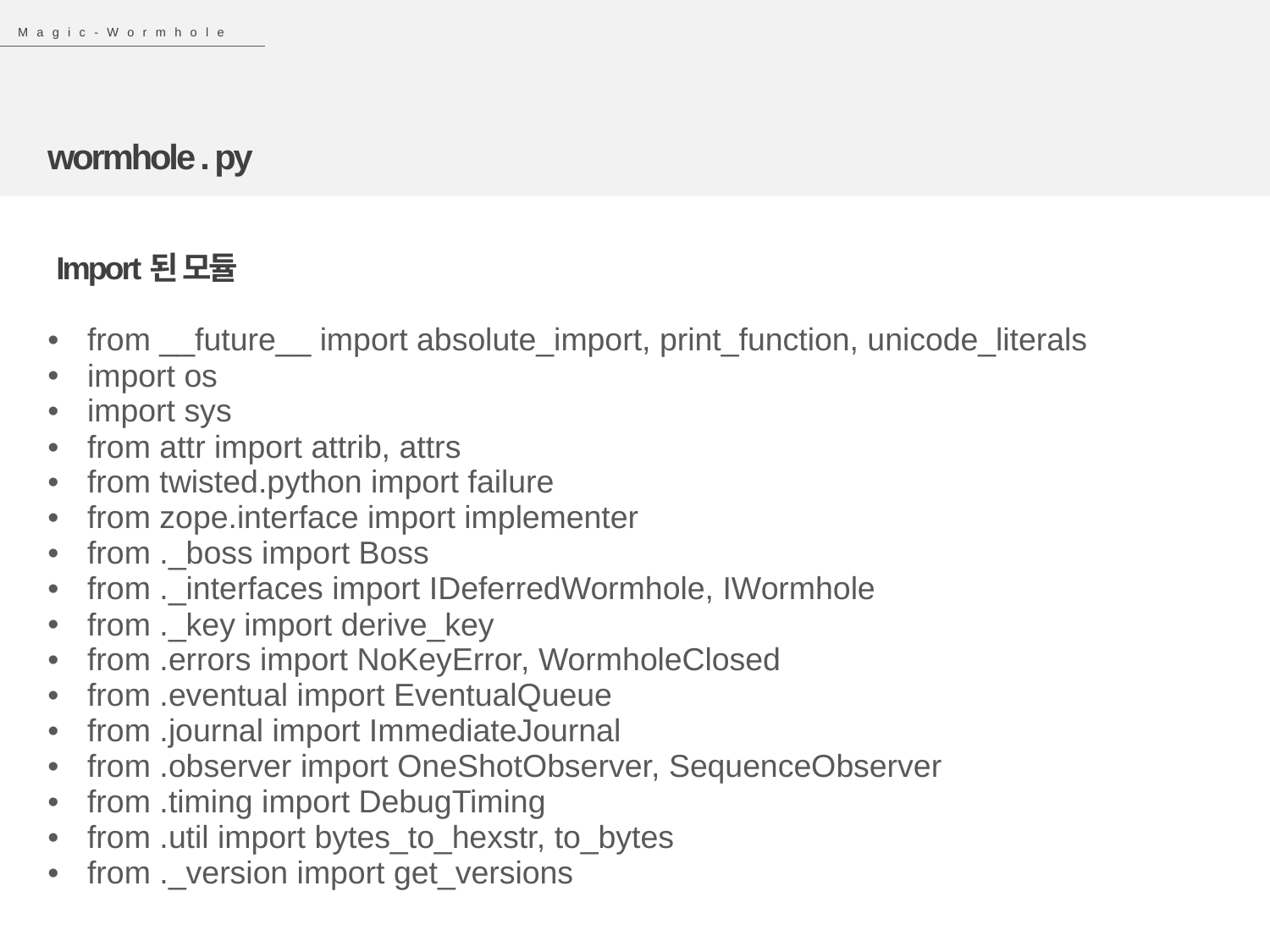

Magic-Wormhole
wormhole . py
 Import된 모듈
| from \_\_future\_\_ import absolute\_import, print\_function, unicode\_literals import os import sys from attr import attrib, attrs from twisted.python import failure from zope.interface import implementer from .\_boss import Boss from .\_interfaces import IDeferredWormhole, IWormhole from .\_key import derive\_key from .errors import NoKeyError, WormholeClosed from .eventual import EventualQueue from .journal import ImmediateJournal from .observer import OneShotObserver, SequenceObserver from .timing import DebugTiming from .util import bytes\_to\_hexstr, to\_bytes from .\_version import get\_versions |
| --- |